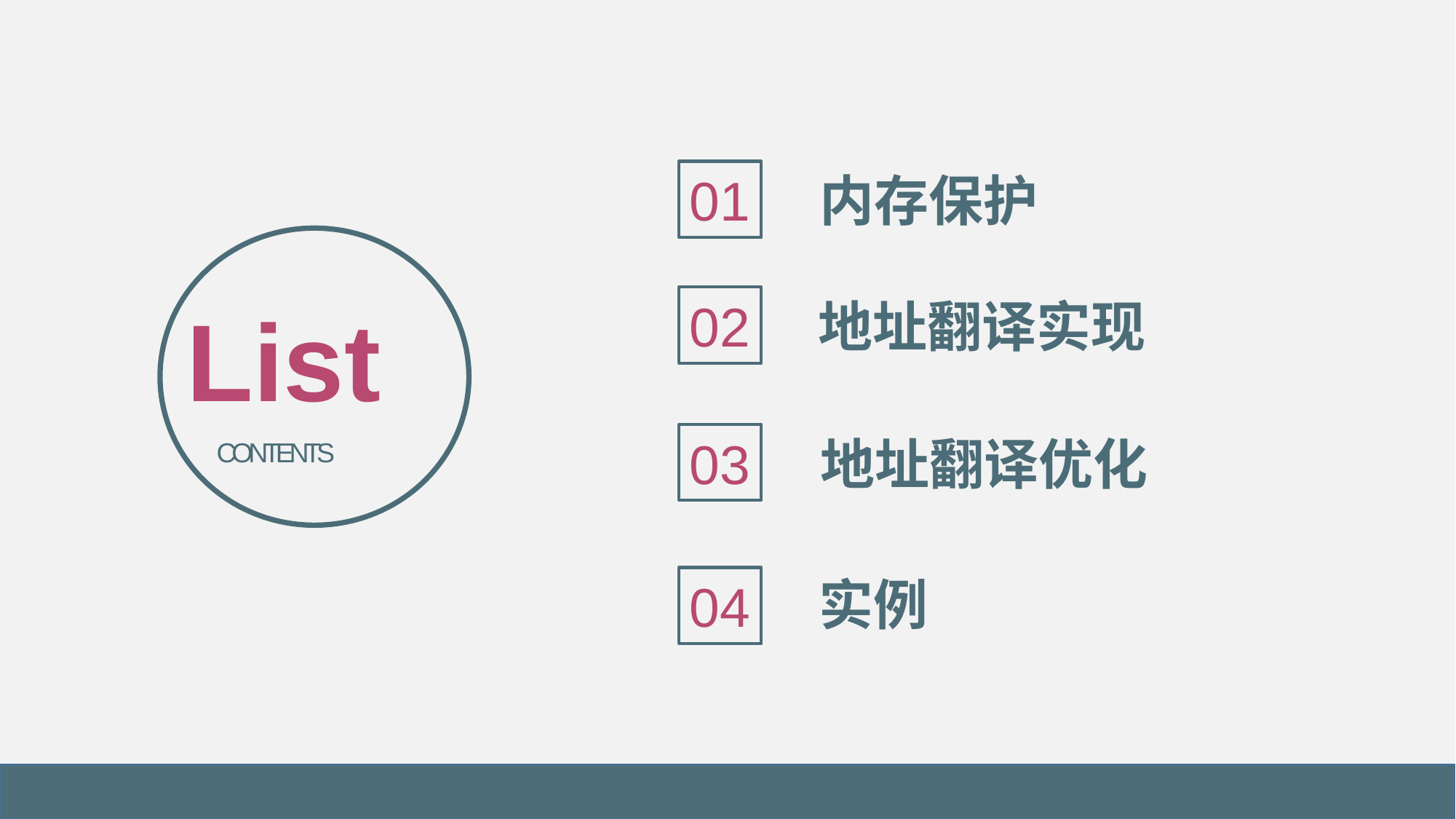

01
内存保护

List
CONTENTS
02
地址翻译实现
地址翻译优化
03
实例
04